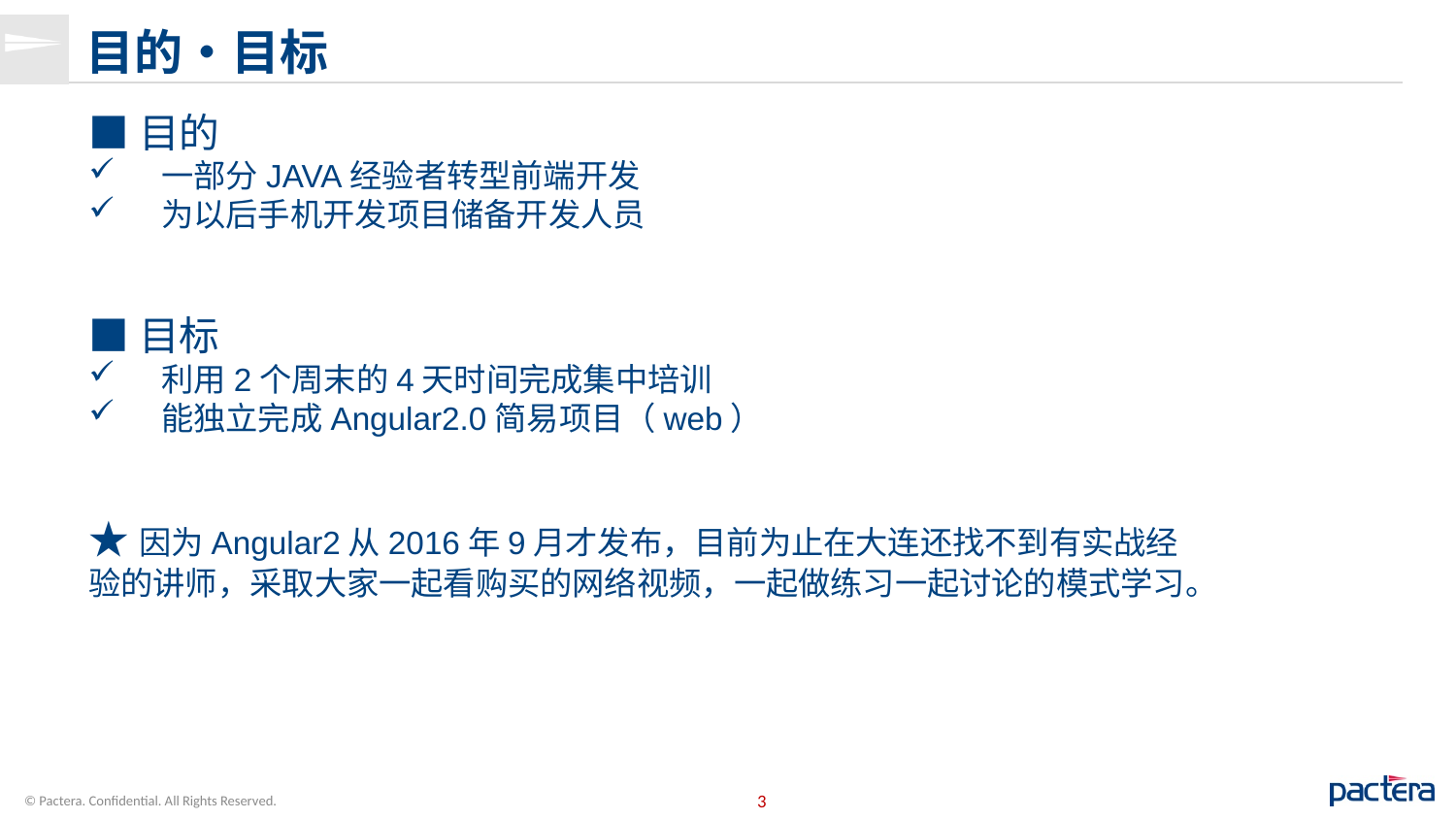

# 目的・目标
■目的
一部分JAVA经验者转型前端开发
为以后手机开发项目储备开发人员

■目标
利用2个周末的4天时间完成集中培训
能独立完成Angular2.0简易项目（web）

★因为Angular2从2016年9月才发布，目前为止在大连还找不到有实战经验的讲师，采取大家一起看购买的网络视频，一起做练习一起讨论的模式学习。
© Pactera. Confidential. All Rights Reserved.
3